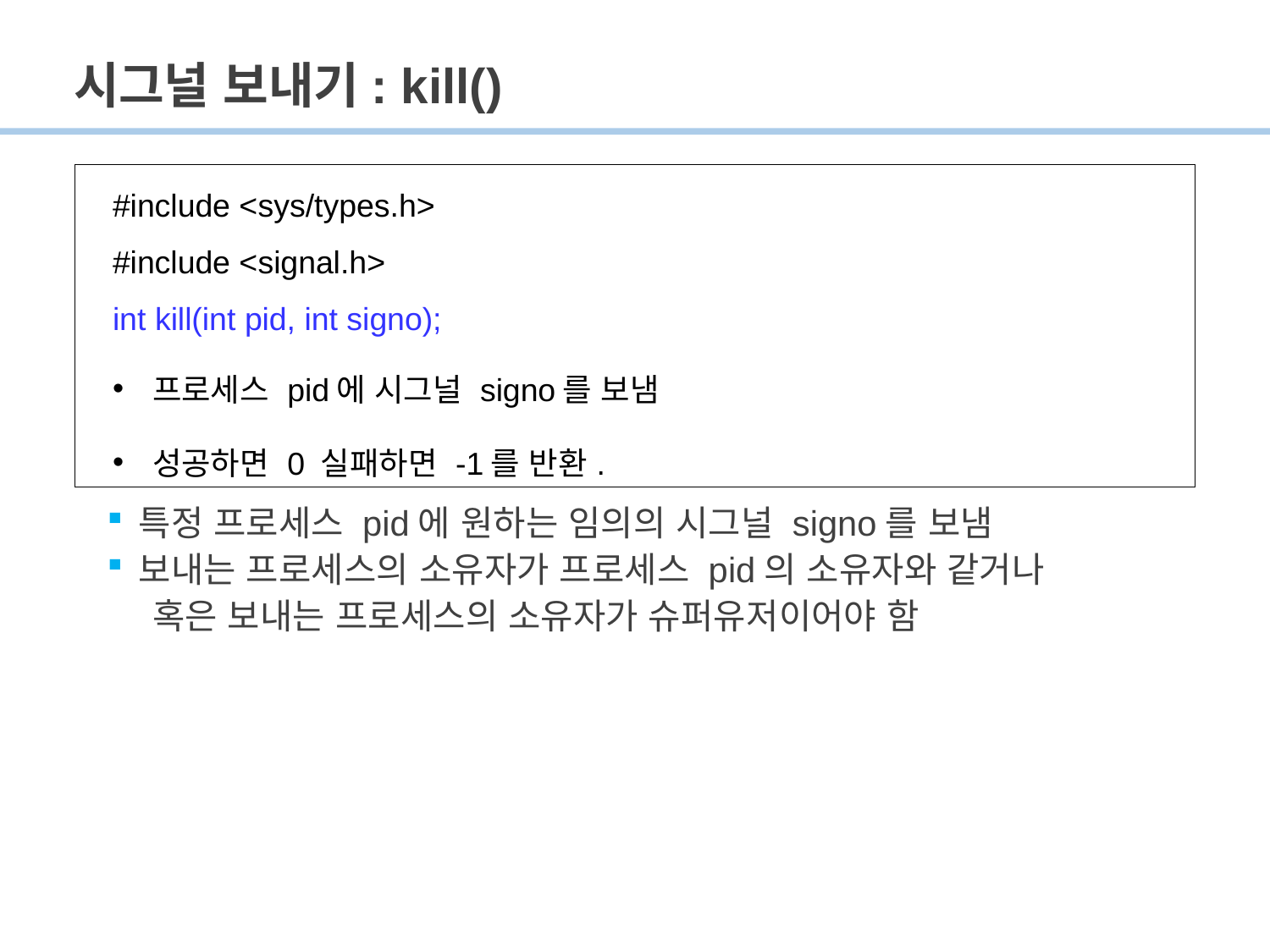

# 시그널 보내기: kill()
| #include <sys/types.h> #include <signal.h> int kill(int pid, int signo); 프로세스 pid에 시그널 signo를 보냄 성공하면 0 실패하면 -1를 반환. |
| --- |

특정 프로세스 pid에 원하는 임의의 시그널 signo를 보냄
보내는 프로세스의 소유자가 프로세스 pid의 소유자와 같거나
   혹은 보내는 프로세스의 소유자가 슈퍼유저이어야 함